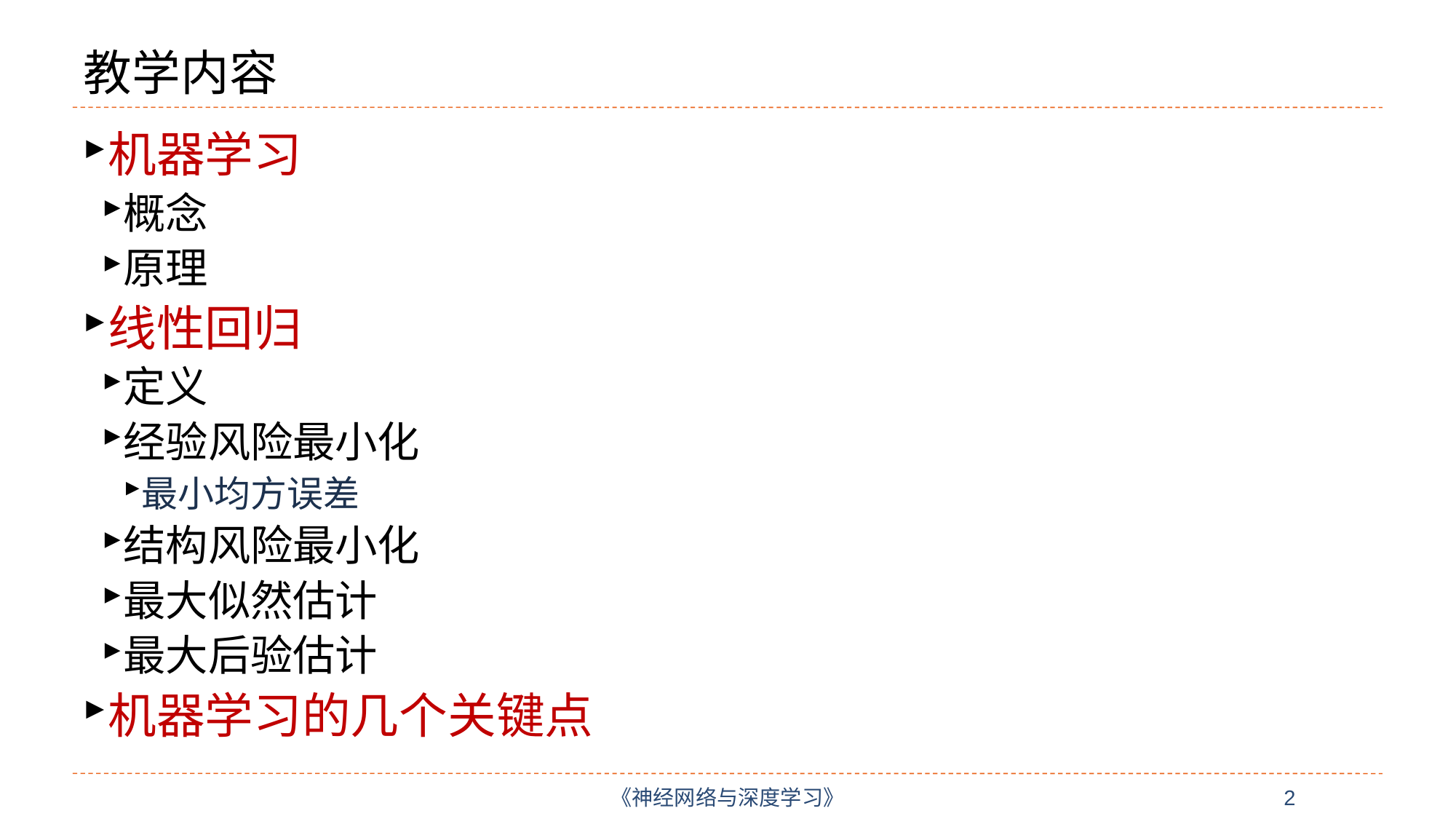

# 教学内容
机器学习
概念
原理
线性回归
定义
经验风险最小化
最小均方误差
结构风险最小化
最大似然估计
最大后验估计
机器学习的几个关键点